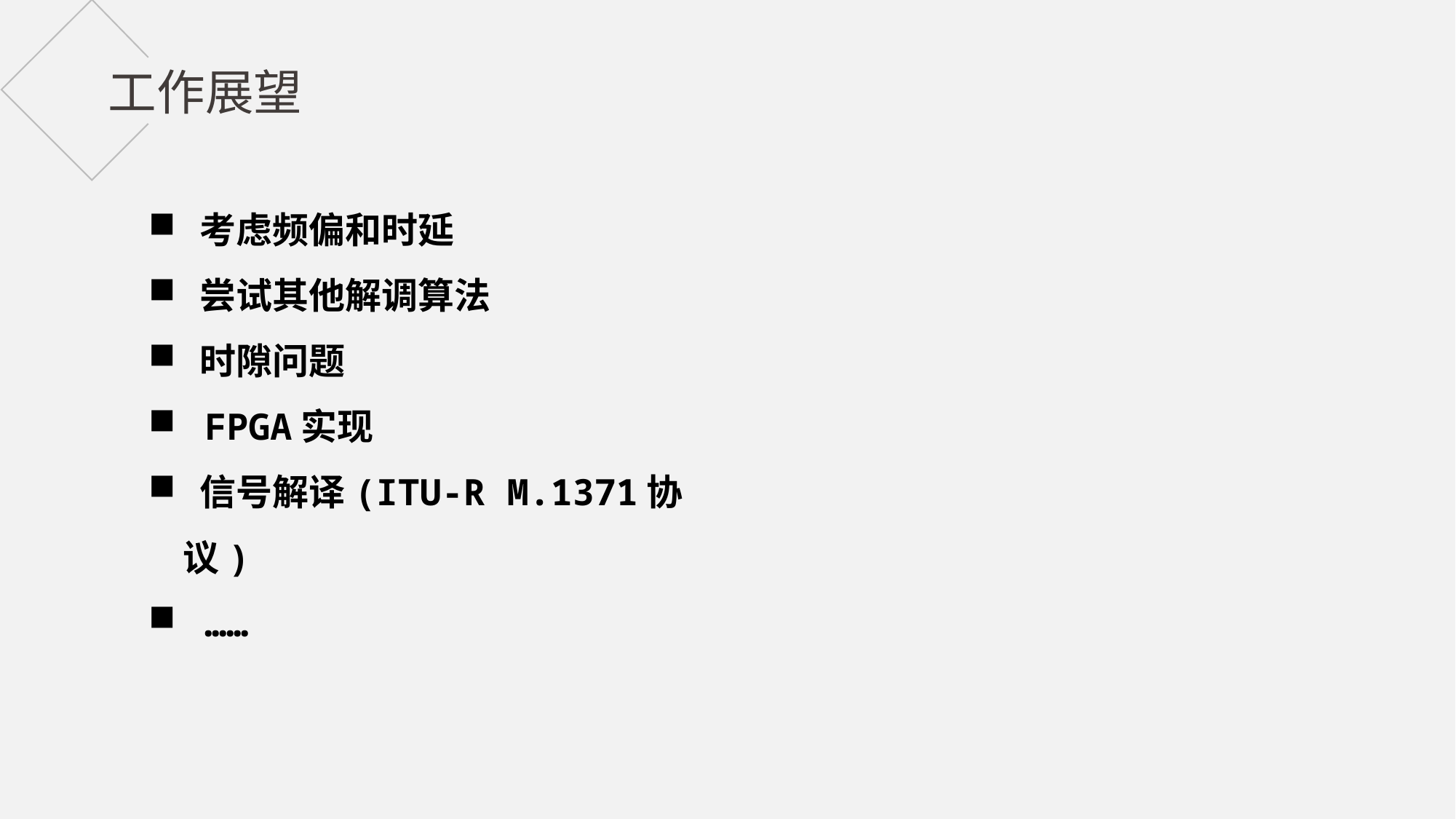

工作展望
 考虑频偏和时延
 尝试其他解调算法
 时隙问题
 FPGA实现
 信号解译(ITU-R M.1371协议)
 ……